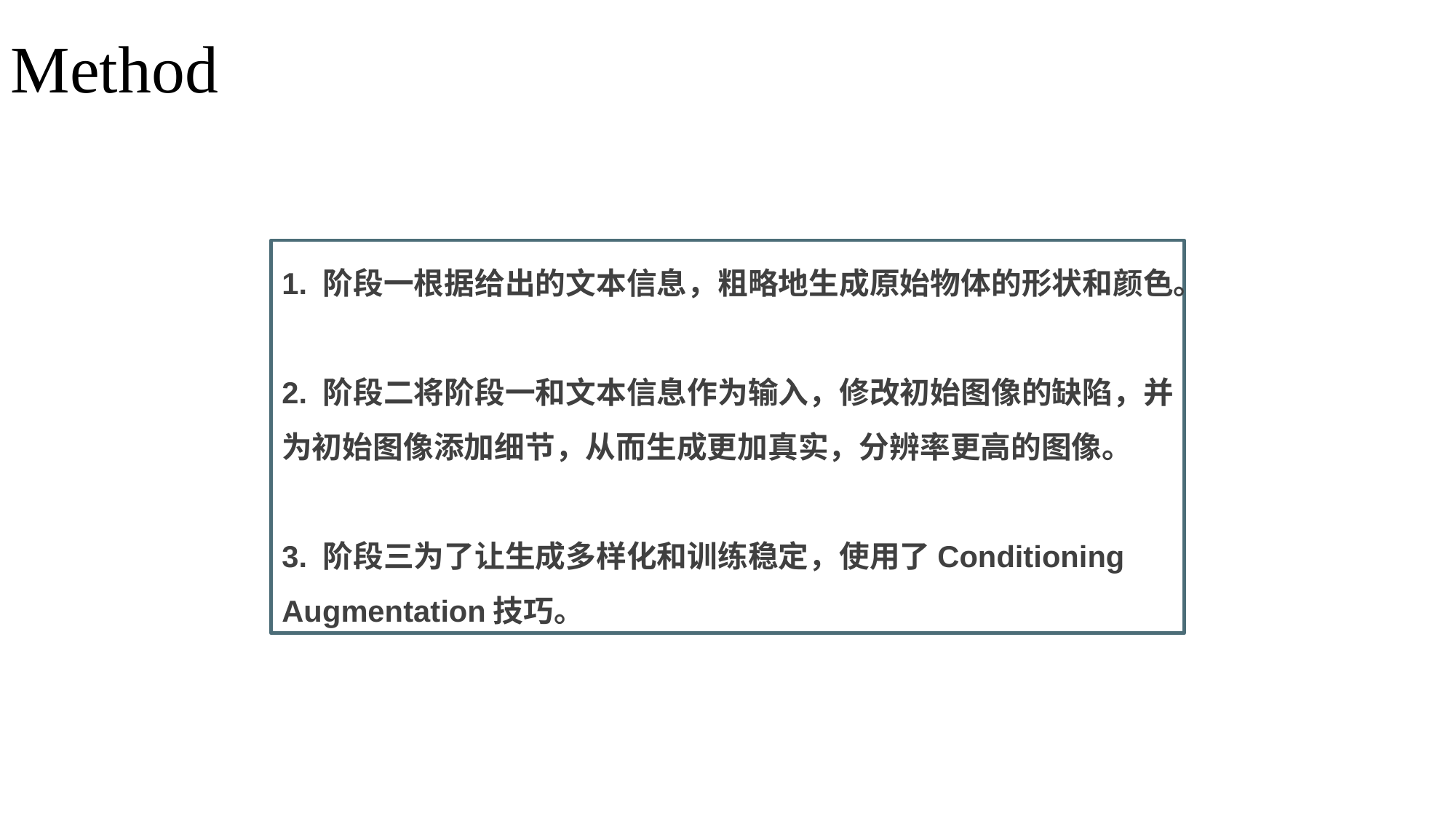

Method
1. 阶段一根据给出的文本信息，粗略地生成原始物体的形状和颜色。

2. 阶段二将阶段一和文本信息作为输入，修改初始图像的缺陷，并为初始图像添加细节，从而生成更加真实，分辨率更高的图像。

3. 阶段三为了让生成多样化和训练稳定，使用了Conditioning Augmentation技巧。